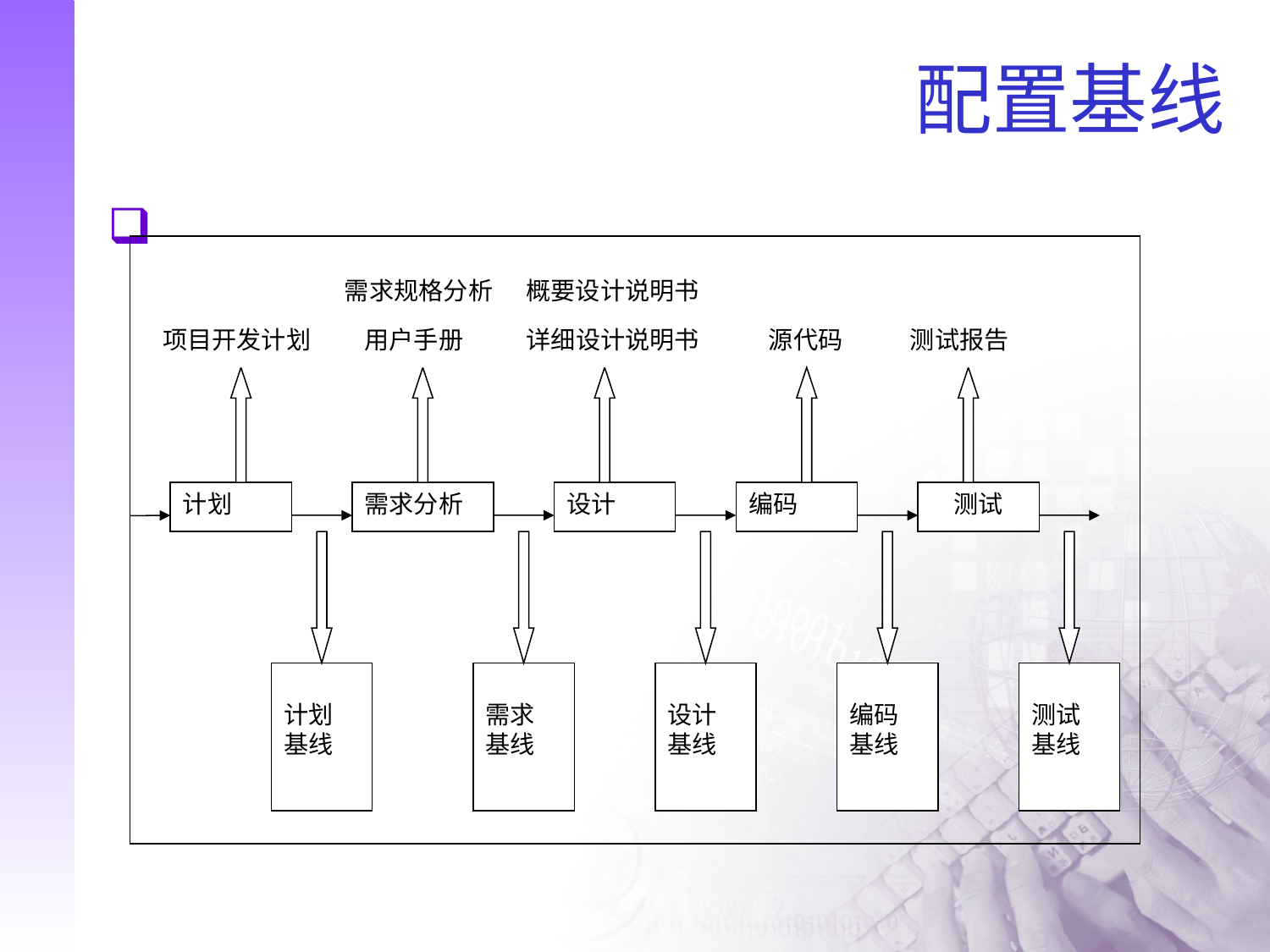

# 配置基线

需求规格分析
概要设计说明书
项目开发计划
用户手册
详细设计说明书
源代码
测试报告

计划
需求分析
设计
编码
测试

计划
基线

需求
基线

设计
基线

编码
基线

测试
基线